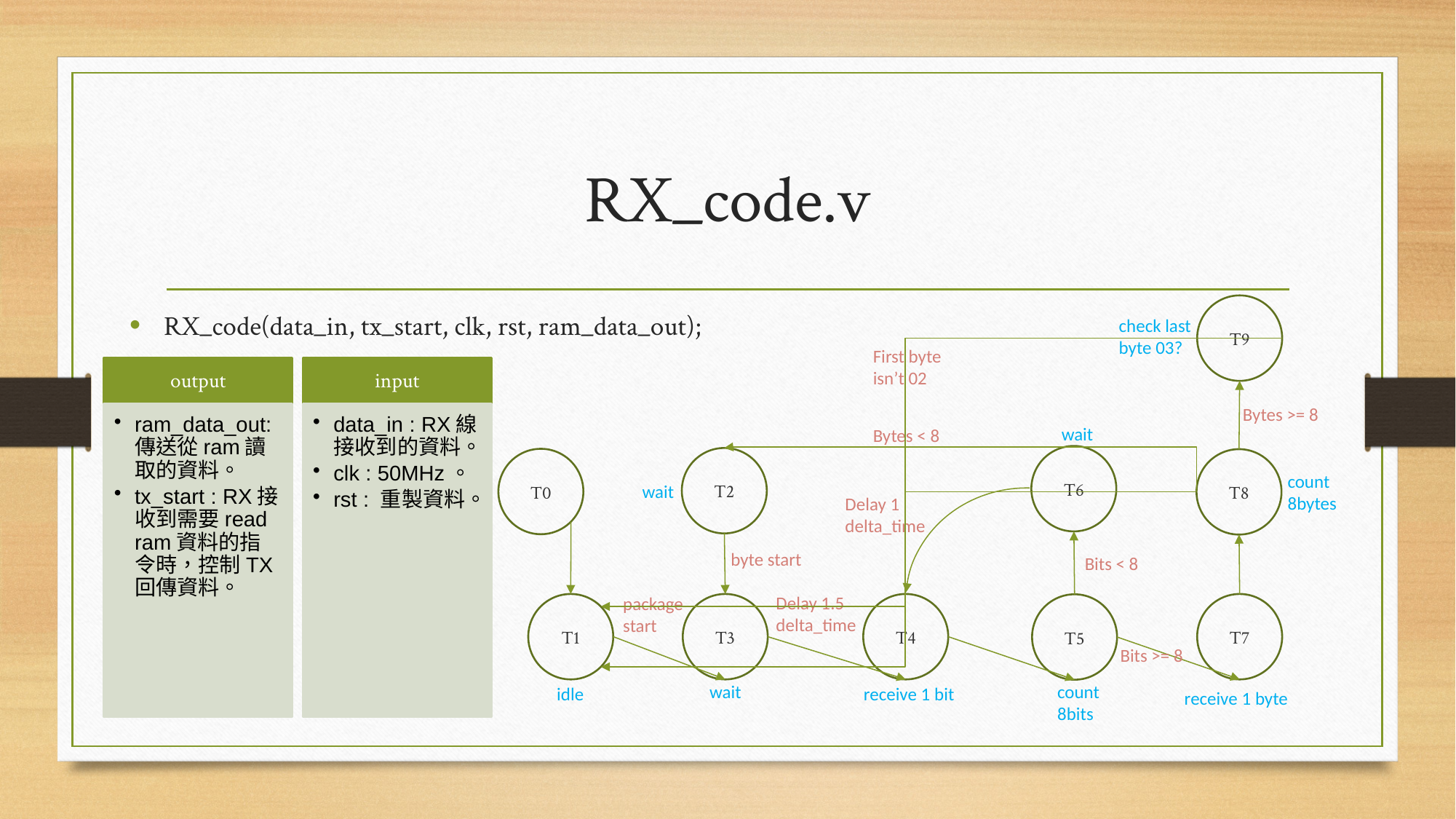

# RX_code.v
T9
RX_code(data_in, tx_start, clk, rst, ram_data_out);
check last byte 03?
First byte isn’t 02
input
output
data_in : RX線接收到的資料。
clk : 50MHz。
rst : 重製資料。
ram_data_out:傳送從ram讀取的資料。
tx_start : RX接收到需要read ram資料的指令時，控制TX回傳資料。
Bytes >= 8
wait
Bytes < 8
T6
T2
T0
T8
count 8bytes
wait
Delay 1 delta_time

byte start
Bits < 8
Delay 1.5 delta_time
package start
T7
T4
T3
T1
T5
Bits >= 8
wait
count 8bits
receive 1 bit
idle
receive 1 byte